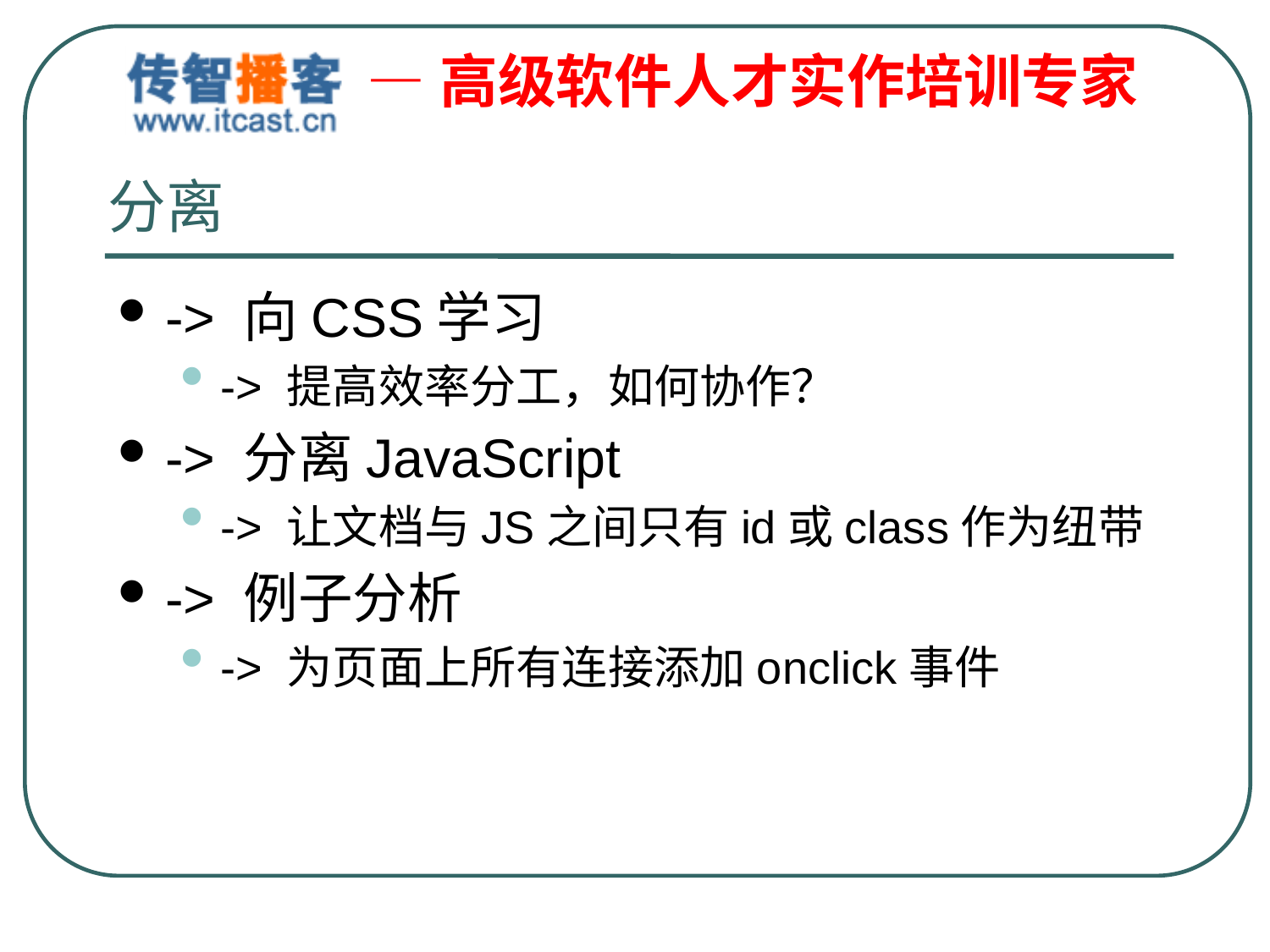

# 分离
-> 向CSS学习
-> 提高效率分工，如何协作？
-> 分离JavaScript
-> 让文档与JS之间只有id或class作为纽带
-> 例子分析
-> 为页面上所有连接添加onclick事件